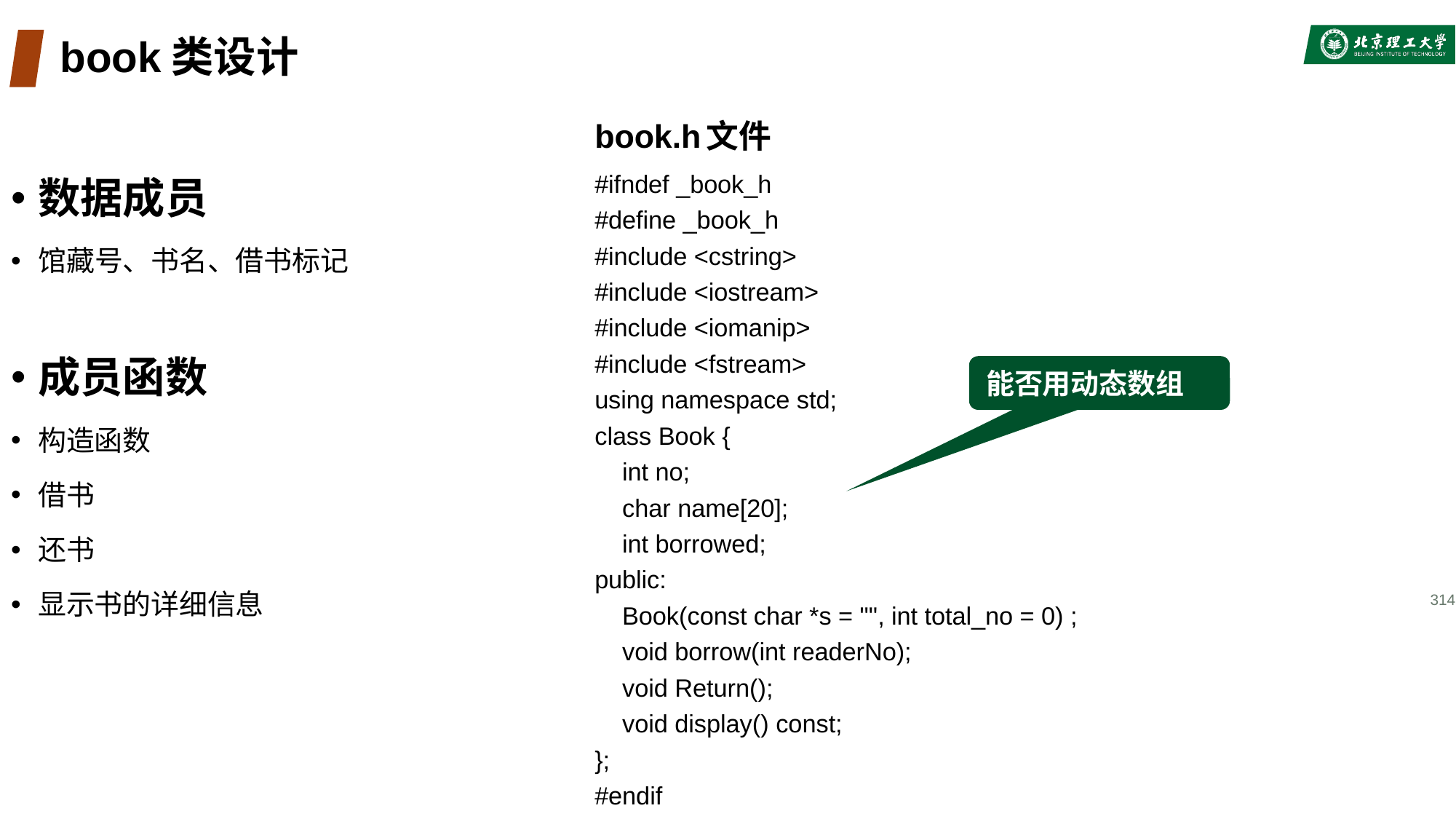

# book类设计
book.h文件
#ifndef _book_h
#define _book_h
#include <cstring>
#include <iostream>
#include <iomanip>
#include <fstream>
using namespace std;
class Book {
    int no;
    char name[20];
    int borrowed;
public:
    Book(const char *s = "", int total_no = 0) ;
    void borrow(int readerNo);
    void Return();
    void display() const;
};
#endif
数据成员
馆藏号、书名、借书标记

成员函数
构造函数
借书
还书
显示书的详细信息
能否用动态数组
314